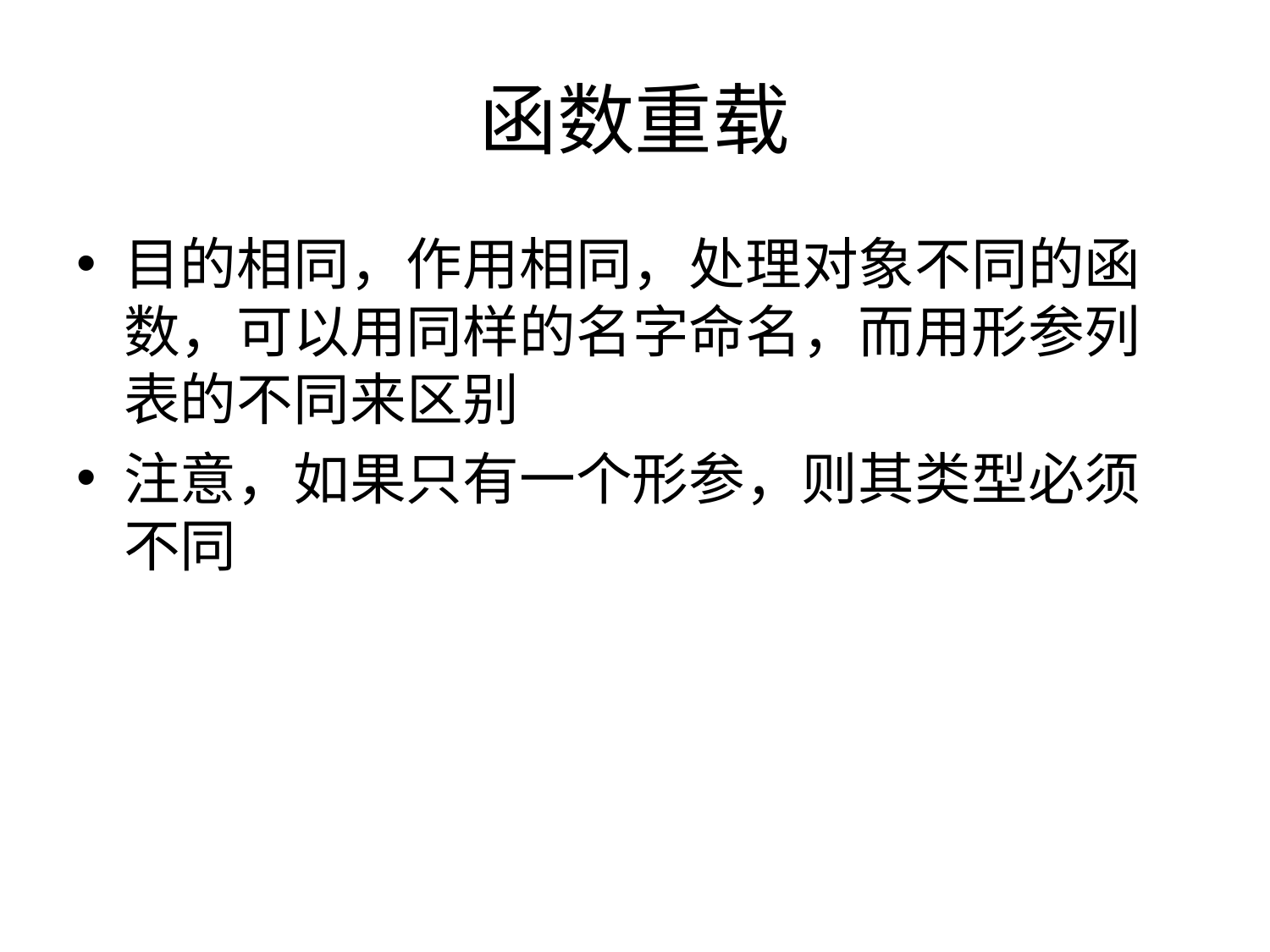

# 函数重载
目的相同，作用相同，处理对象不同的函数，可以用同样的名字命名，而用形参列表的不同来区别
注意，如果只有一个形参，则其类型必须不同